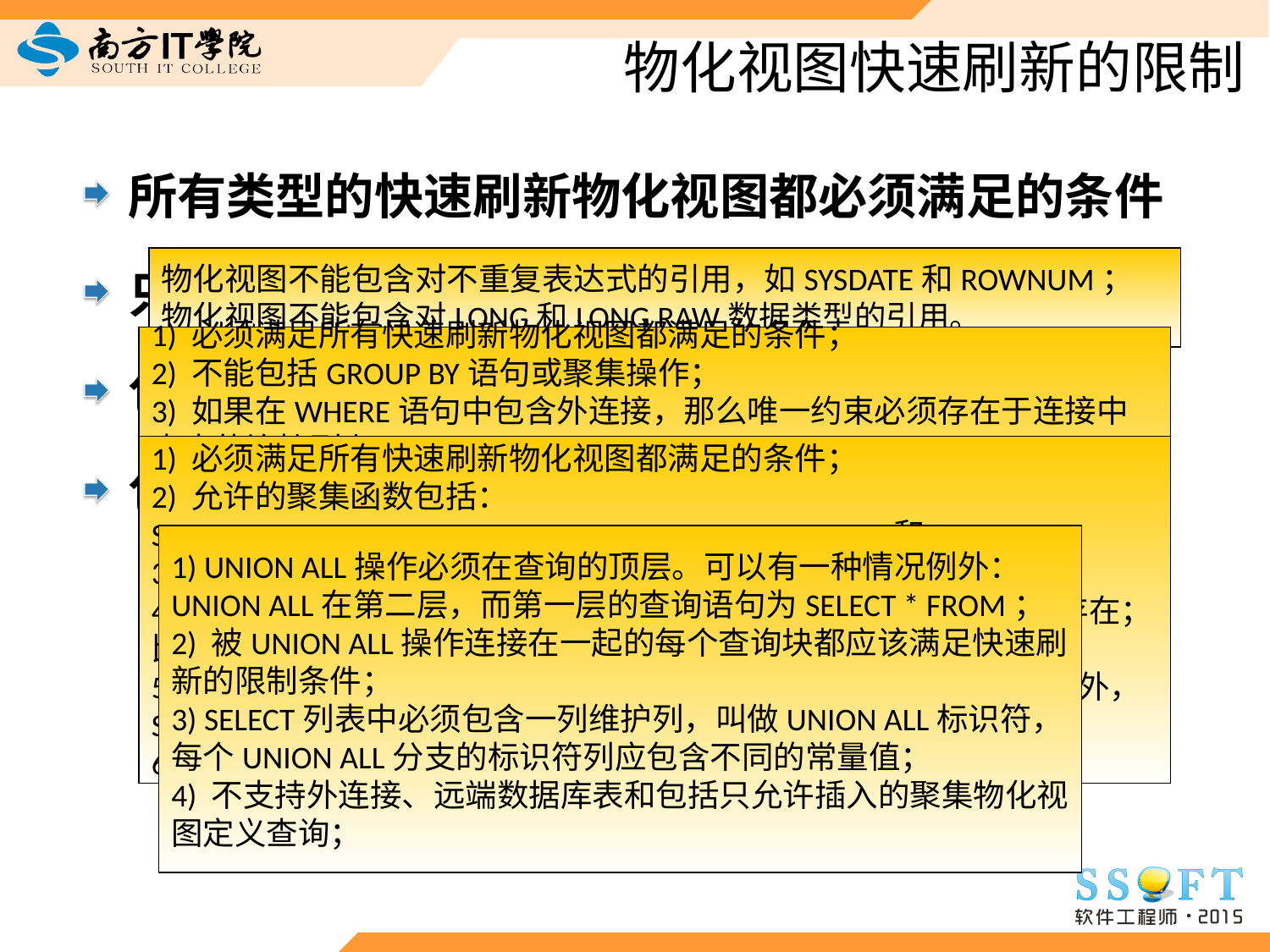

# 物化视图快速刷新的限制
所有类型的快速刷新物化视图都必须满足的条件
只包含连接的物化视图
包含聚集的物化视图
包含UNION ALL的物化视图
物化视图不能包含对不重复表达式的引用，如SYSDATE和ROWNUM；
物化视图不能包含对LONG和LONG RAW数据类型的引用。
1) 必须满足所有快速刷新物化视图都满足的条件；
2) 不能包括GROUP BY语句或聚集操作；
3) 如果在WHERE语句中包含外连接，那么唯一约束必须存在于连接中内表的连接列上；
4) 如果不包含外连接，那么WHERE语句没有限制，如果包含外连接，那么WHERE语句中只能使用AND连接，并且只能使用“＝”操作。
5) FROM语句列表中所有表的ROWID必须出现在SELECT语句的列表中。
6) FROM语句列表中的所有表必须建立基于ROWID类型的物化视图日志。
1) 必须满足所有快速刷新物化视图都满足的条件；
2) 允许的聚集函数包括：SUM、COUNT、AVG、STDDEV、VARIANCE、MIN和MAX；
3) 必须指定COUNT(*)；
4) 如果指明了除COUNT之外的聚集函数，则COUNT(expr)也必须存在；比如：包含SUM(a)，则必须同时包含COUNT(a)。
5) 如果指明了VARIANCE(expr)或STDDEV(expr)，除了COUNT(expr)外，SUM(expr)也必须指明；
6) SELECT列表中必须包括所有的GROUP BY列；
1) UNION ALL操作必须在查询的顶层。可以有一种情况例外：UNION ALL在第二层，而第一层的查询语句为SELECT * FROM；
2) 被UNION ALL操作连接在一起的每个查询块都应该满足快速刷新的限制条件；
3) SELECT列表中必须包含一列维护列，叫做UNION ALL标识符，每个UNION ALL分支的标识符列应包含不同的常量值；
4) 不支持外连接、远端数据库表和包括只允许插入的聚集物化视图定义查询；